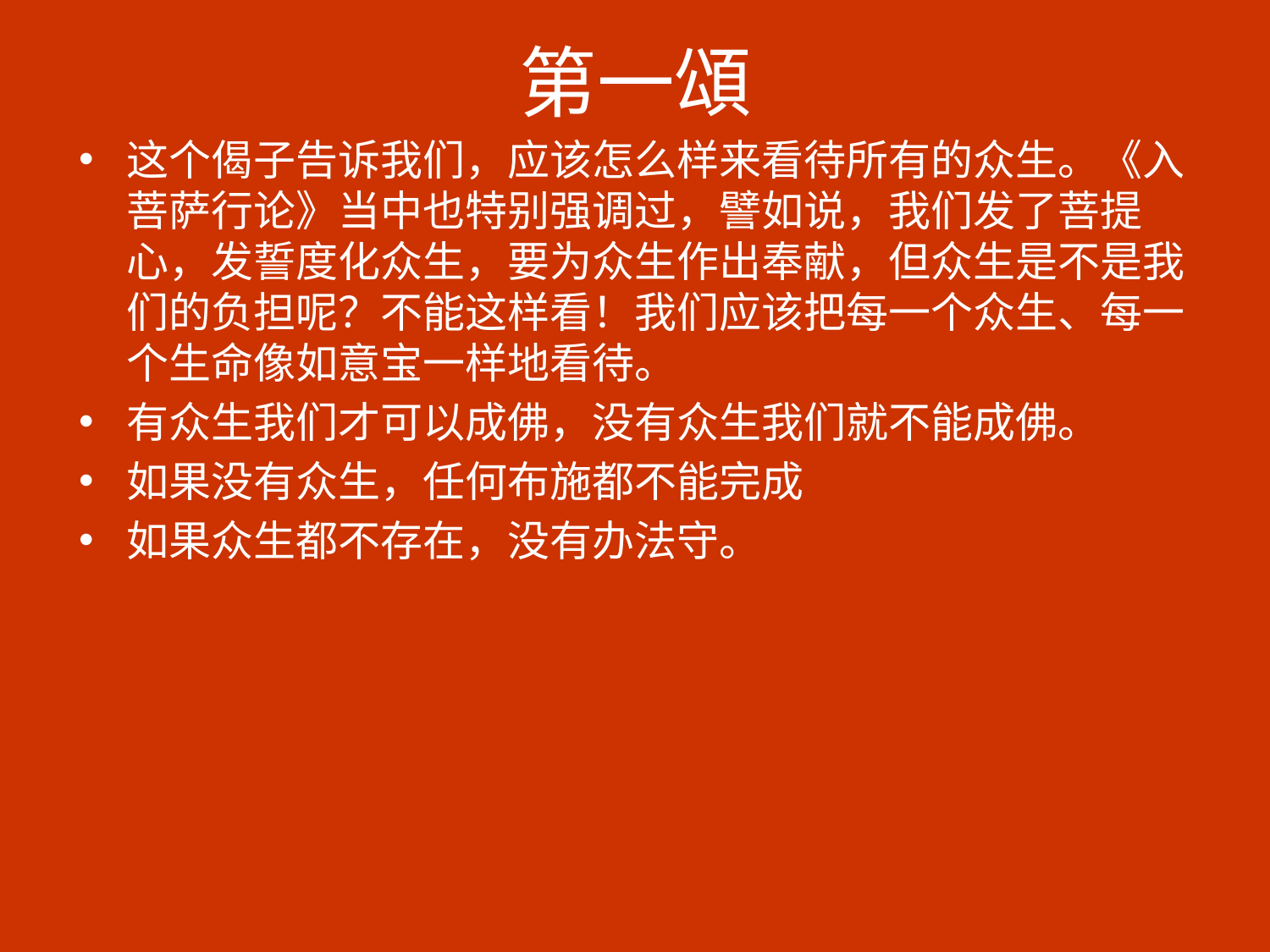

# 第一頌
这个偈子告诉我们，应该怎么样来看待所有的众生。《入菩萨行论》当中也特别强调过，譬如说，我们发了菩提心，发誓度化众生，要为众生作出奉献，但众生是不是我们的负担呢？不能这样看！我们应该把每一个众生、每一个生命像如意宝一样地看待。
有众生我们才可以成佛，没有众生我们就不能成佛。
如果没有众生，任何布施都不能完成
如果众生都不存在，没有办法守。